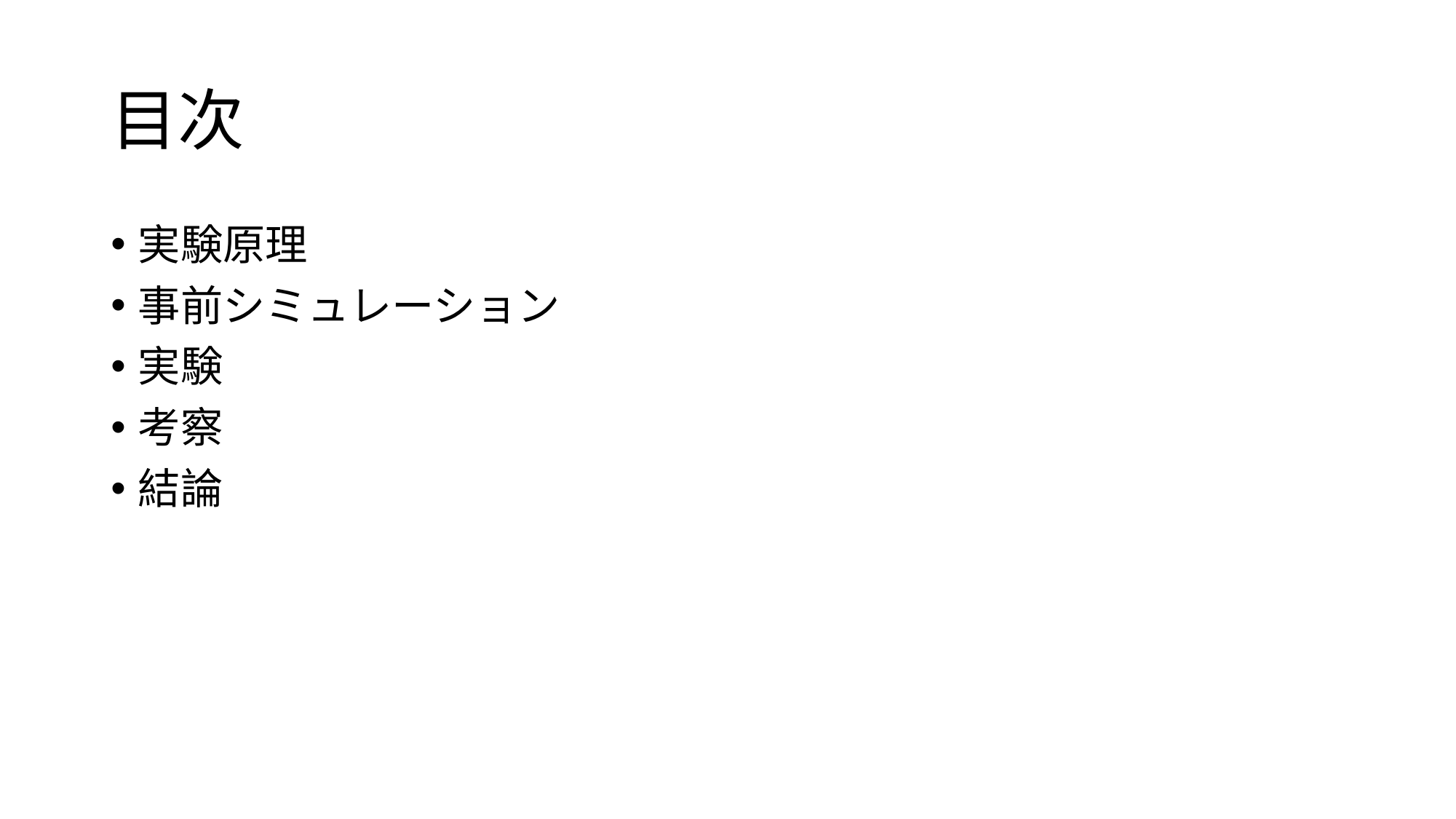

# 目次
実験原理
事前シミュレーション
実験
考察
結論